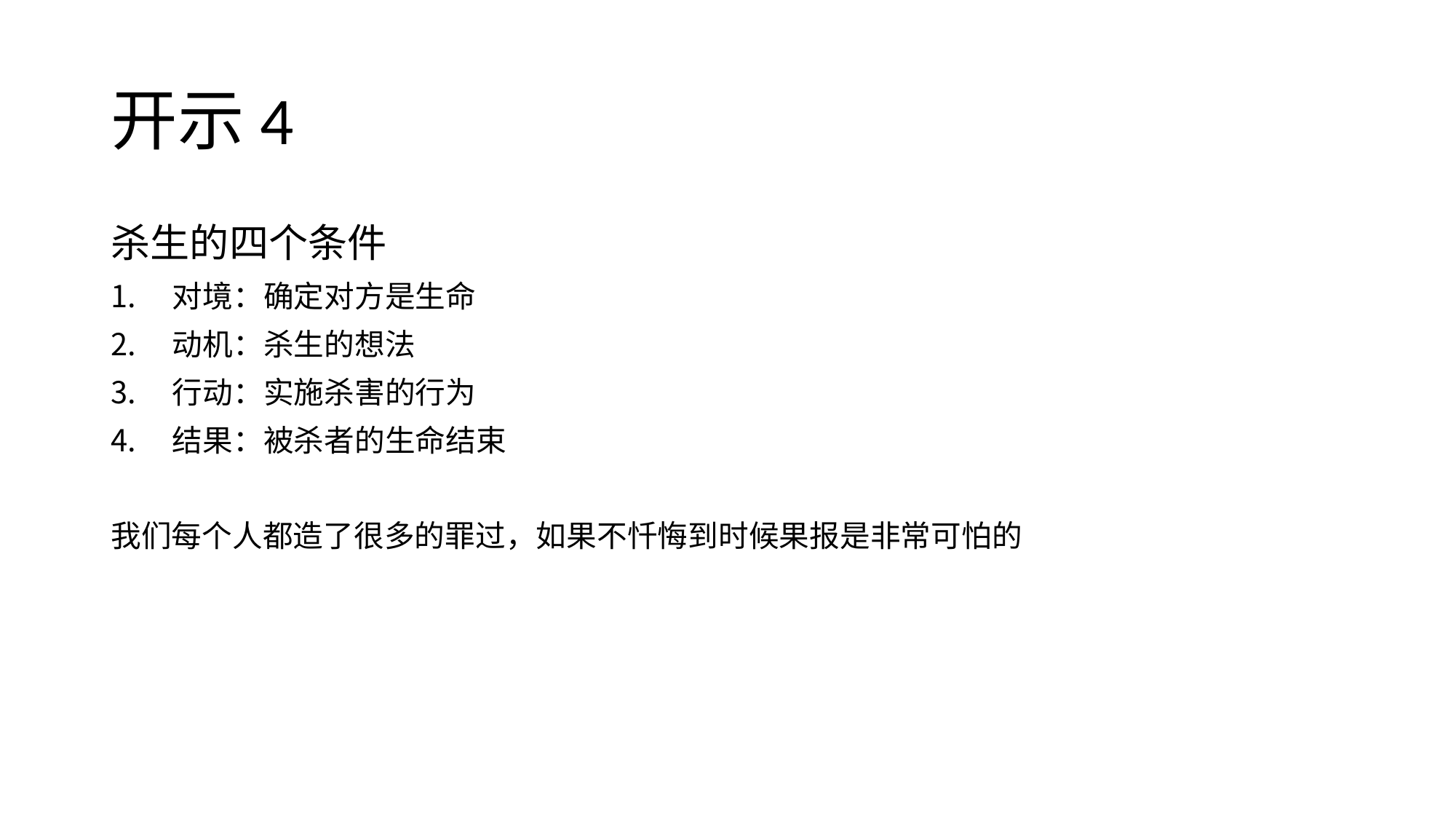

# 开示4
杀⽣的四个条件
对境：确定对⽅是⽣命
动机：杀⽣的想法
⾏动：实施杀害的⾏为
结果：被杀者的⽣命结束

我们每个⼈都造了很多的罪过，如果不忏悔到时候果报是⾮常可怕的